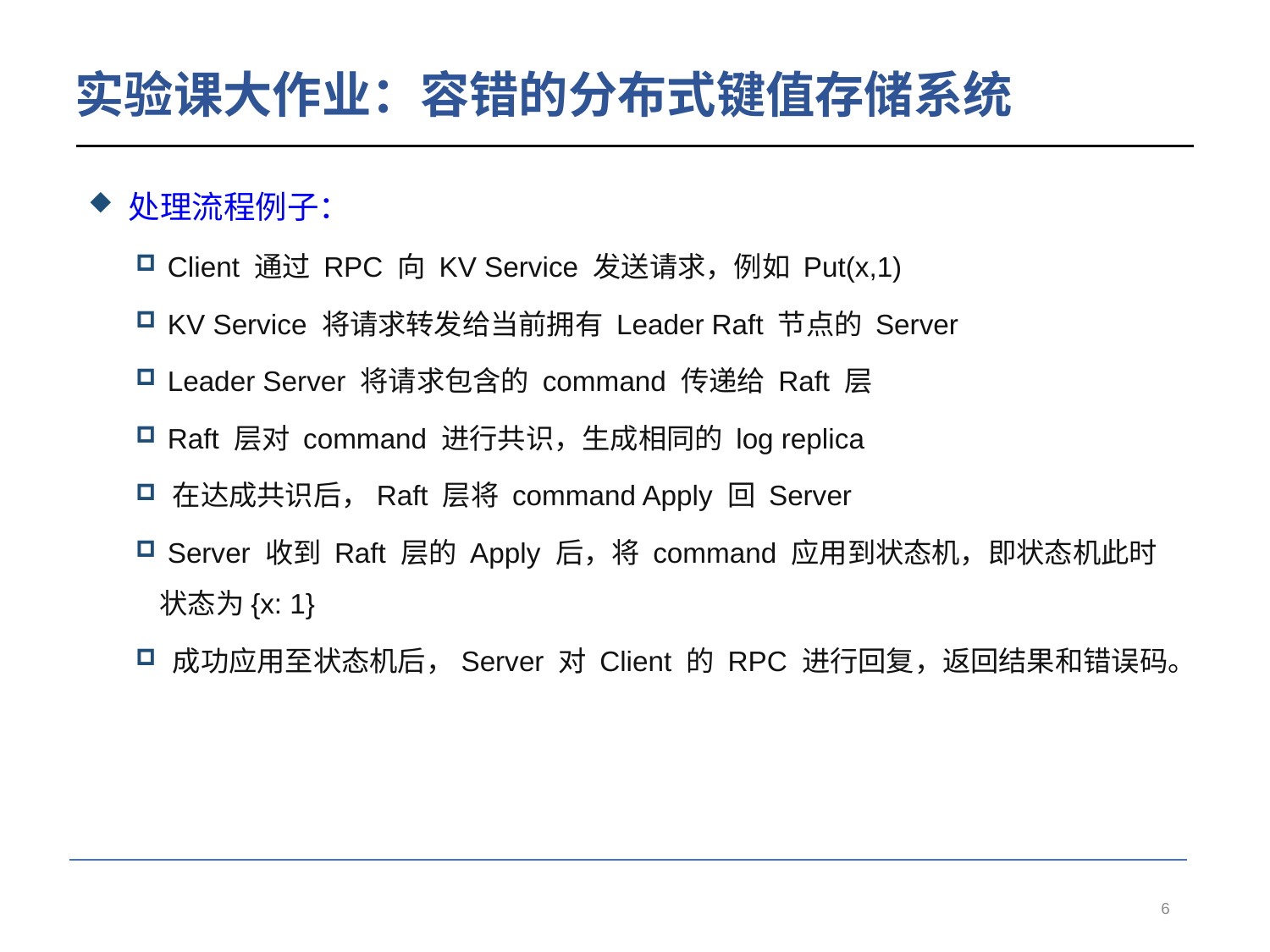

# 实验课大作业：容错的分布式键值存储系统
 处理流程例子：
 Client 通过 RPC 向 KV Service 发送请求，例如 Put(x,1)
 KV Service 将请求转发给当前拥有 Leader Raft 节点的 Server
 Leader Server 将请求包含的 command 传递给 Raft 层
 Raft 层对 command 进行共识，生成相同的 log replica
 在达成共识后，Raft 层将 command Apply 回 Server
 Server 收到 Raft 层的 Apply 后，将 command 应用到状态机，即状态机此时状态为{x: 1}
 成功应用至状态机后，Server 对 Client 的 RPC 进行回复，返回结果和错误码。

6